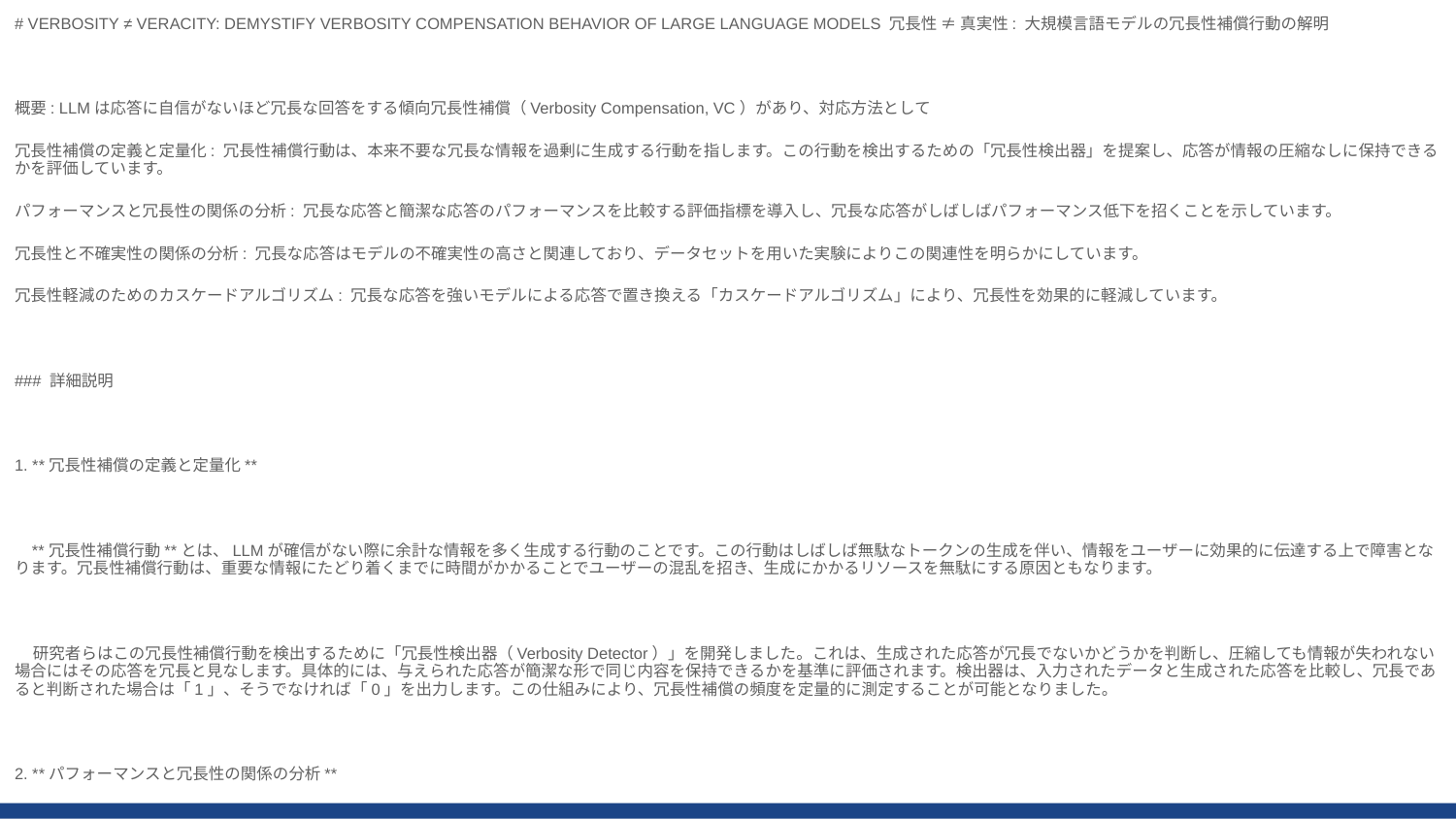

# VERBOSITY ≠ VERACITY: DEMYSTIFY VERBOSITY COMPENSATION BEHAVIOR OF LARGE LANGUAGE MODELS 冗長性 ≠ 真実性: 大規模言語モデルの冗長性補償行動の解明

概要: LLMは応答に自信がないほど冗長な回答をする傾向冗長性補償（Verbosity Compensation, VC）があり、対応方法として
冗長性補償の定義と定量化: 冗長性補償行動は、本来不要な冗長な情報を過剰に生成する行動を指します。この行動を検出するための「冗長性検出器」を提案し、応答が情報の圧縮なしに保持できるかを評価しています。
パフォーマンスと冗長性の関係の分析: 冗長な応答と簡潔な応答のパフォーマンスを比較する評価指標を導入し、冗長な応答がしばしばパフォーマンス低下を招くことを示しています。
冗長性と不確実性の関係の分析: 冗長な応答はモデルの不確実性の高さと関連しており、データセットを用いた実験によりこの関連性を明らかにしています。
冗長性軽減のためのカスケードアルゴリズム: 冗長な応答を強いモデルによる応答で置き換える「カスケードアルゴリズム」により、冗長性を効果的に軽減しています。

### 詳細説明

1. **冗長性補償の定義と定量化**

    **冗長性補償行動**とは、LLMが確信がない際に余計な情報を多く生成する行動のことです。この行動はしばしば無駄なトークンの生成を伴い、情報をユーザーに効果的に伝達する上で障害となります。冗長性補償行動は、重要な情報にたどり着くまでに時間がかかることでユーザーの混乱を招き、生成にかかるリソースを無駄にする原因ともなります。

    研究者らはこの冗長性補償行動を検出するために「冗長性検出器（Verbosity Detector）」を開発しました。これは、生成された応答が冗長でないかどうかを判断し、圧縮しても情報が失われない場合にはその応答を冗長と見なします。具体的には、与えられた応答が簡潔な形で同じ内容を保持できるかを基準に評価されます。検出器は、入力されたデータと生成された応答を比較し、冗長であると判断された場合は「1」、そうでなければ「0」を出力します。この仕組みにより、冗長性補償の頻度を定量的に測定することが可能となりました。

2. **パフォーマンスと冗長性の関係の分析**

    冗長性とパフォーマンスの関係を分析するために、新たに**パフォーマンス差（Δ）**という指標が導入されました。この指標は、簡潔な応答と冗長な応答の間のパフォーマンス差を定量化するものであり、LLMが生成した全ての回答について計算されます。もし冗長性がパフォーマンスに影響を与えない場合、Δは「0」になるべきです。

    結果として、多くのデータセットにおいて、冗長な応答が簡潔な応答に比べてパフォーマンスが低いことが観察されました。例えば、あるデータセットでは、簡潔な応答に比べて冗長な応答が27.61%もパフォーマンスが低下することが示されています。冗長な応答は情報過多であるため、回答の焦点がぼやけ、情報が正確に伝わらない傾向があります。このことから、冗長性はモデルのパフォーマンスにマイナスの影響を与えると結論づけられています。

3. **冗長性と不確実性の関係の分析**

    モデルが冗長な応答を生成する際には、**不確実性が高まる**ことが実験によって示されています。この研究では、モデルの応答の不確実性を測定するために、パープレキシティ（Perplexity）やラプラシアンスコアなどの指標を用いています。

    具体的には、冗長な応答は単語やフレーズの選択において明確な方向性を欠いており、不確実性の高い応答を生成する際に、モデルが質問に対して冗長な情報を繰り返し生成する傾向があることが観察されました。例えば、複数のデータセットで、冗長な応答が高い不確実性を示すことが確認されました。この関連性は、冗長な応答を生成する場合、モデルは自信がないために安全な方法として過剰に情報を生成している可能性があることを示唆しています。

4. **冗長性軽減のためのカスケードアルゴリズム**

    **カスケードアルゴリズム**は、冗長性補償行動を軽減するための効果的な手法として提案されています。このアルゴリズムは、まず弱いモデルから応答を生成し、それが冗長であると判断された場合には、次に強いモデルを使用して新たに応答を生成するという方法を取ります。この手法により、より少ない冗長性でかつより適切な応答を生成することが可能になります。

    実際の実験では、例えばMistralモデルに対してこのカスケードアルゴリズムを適用したところ、冗長性の頻度が63.81%から16.16%に減少しました。また、他のモデル間でもこの手法を用いることで、冗長性を大幅に軽減することが確認されています。このアルゴリズムは、複数のモデルを組み合わせることで冗長な応答を減少させると同時に、応答の品質も向上させる効果があります。

    カスケードアルゴリズムの仕組みは非常にシンプルですが、多様なLLMを使い分けることで冗長性を最小化し、適切な長さの応答を生成することを目指しています。これにより、ユーザーに対して効果的でわかりやすい情報伝達が可能となり、モデルのパフォーマンスとコスト効率の両立が期待できます。